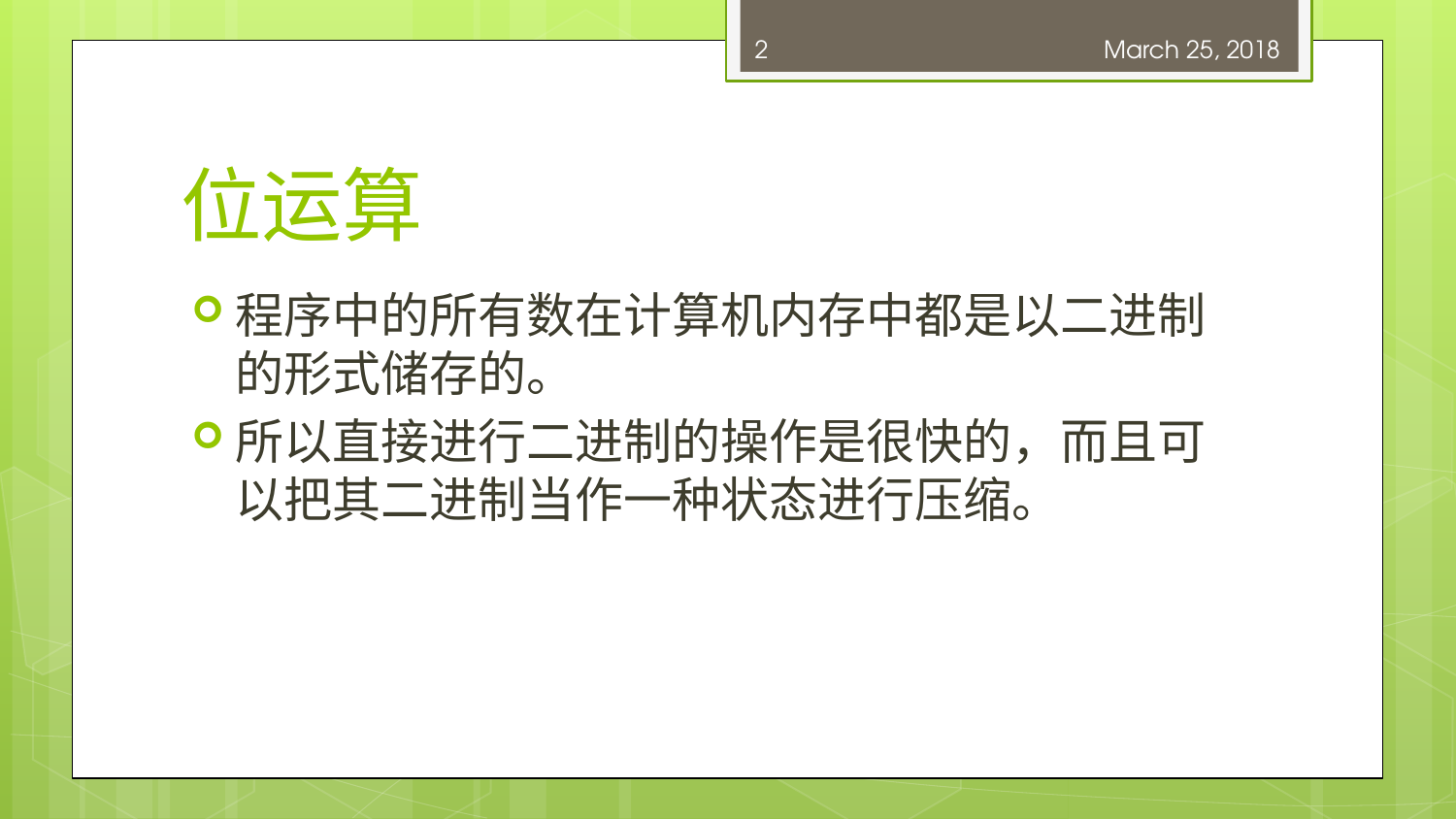

2
March 25, 2018
# 位运算
程序中的所有数在计算机内存中都是以二进制的形式储存的。
所以直接进行二进制的操作是很快的，而且可以把其二进制当作一种状态进行压缩。